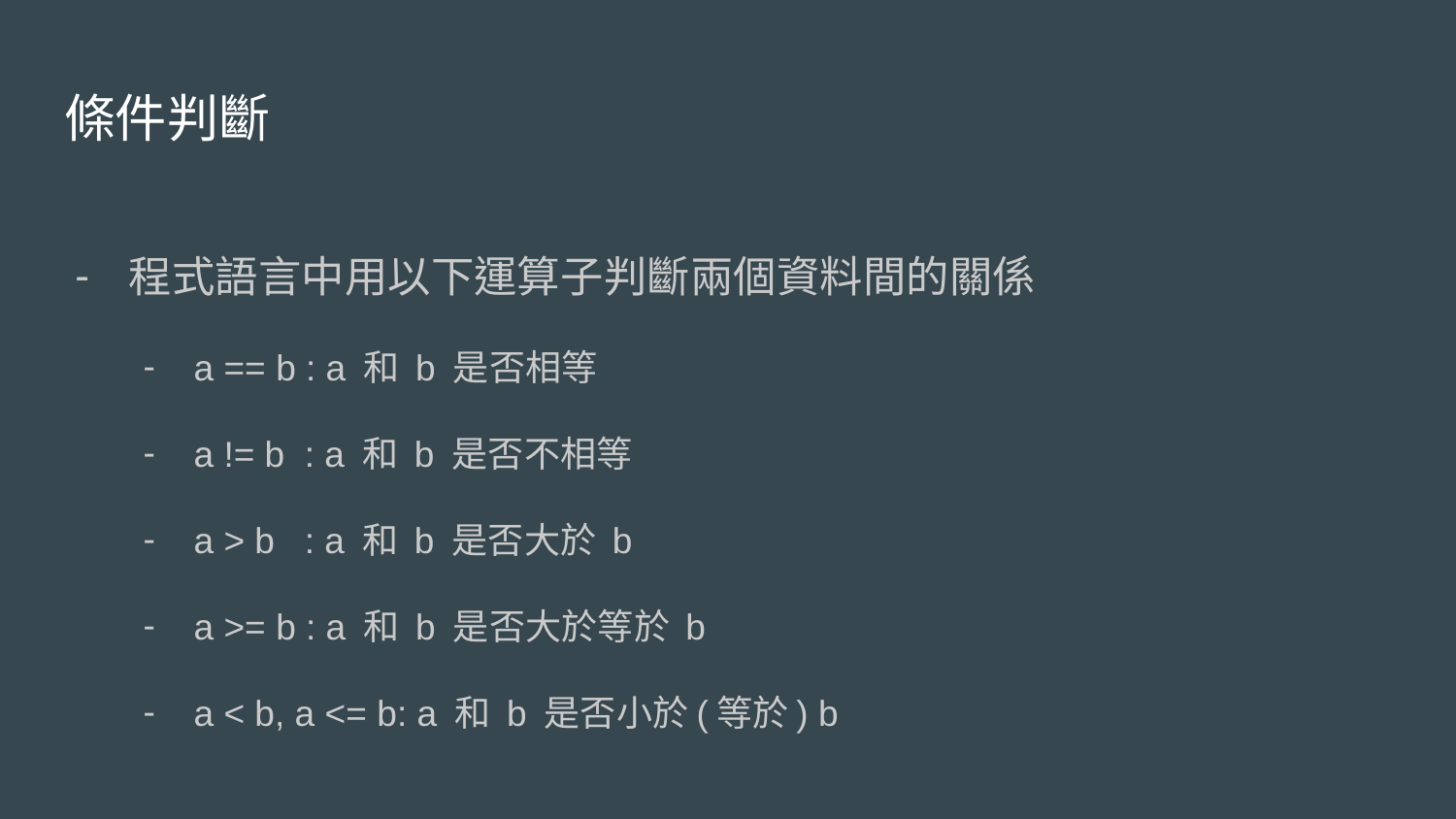

# 條件判斷
程式語言中用以下運算子判斷兩個資料間的關係
a == b : a 和 b 是否相等
a != b  : a 和 b 是否不相等
a > b   : a 和 b 是否大於 b
a >= b : a 和 b 是否大於等於 b
a < b, a <= b: a 和 b 是否小於(等於) b